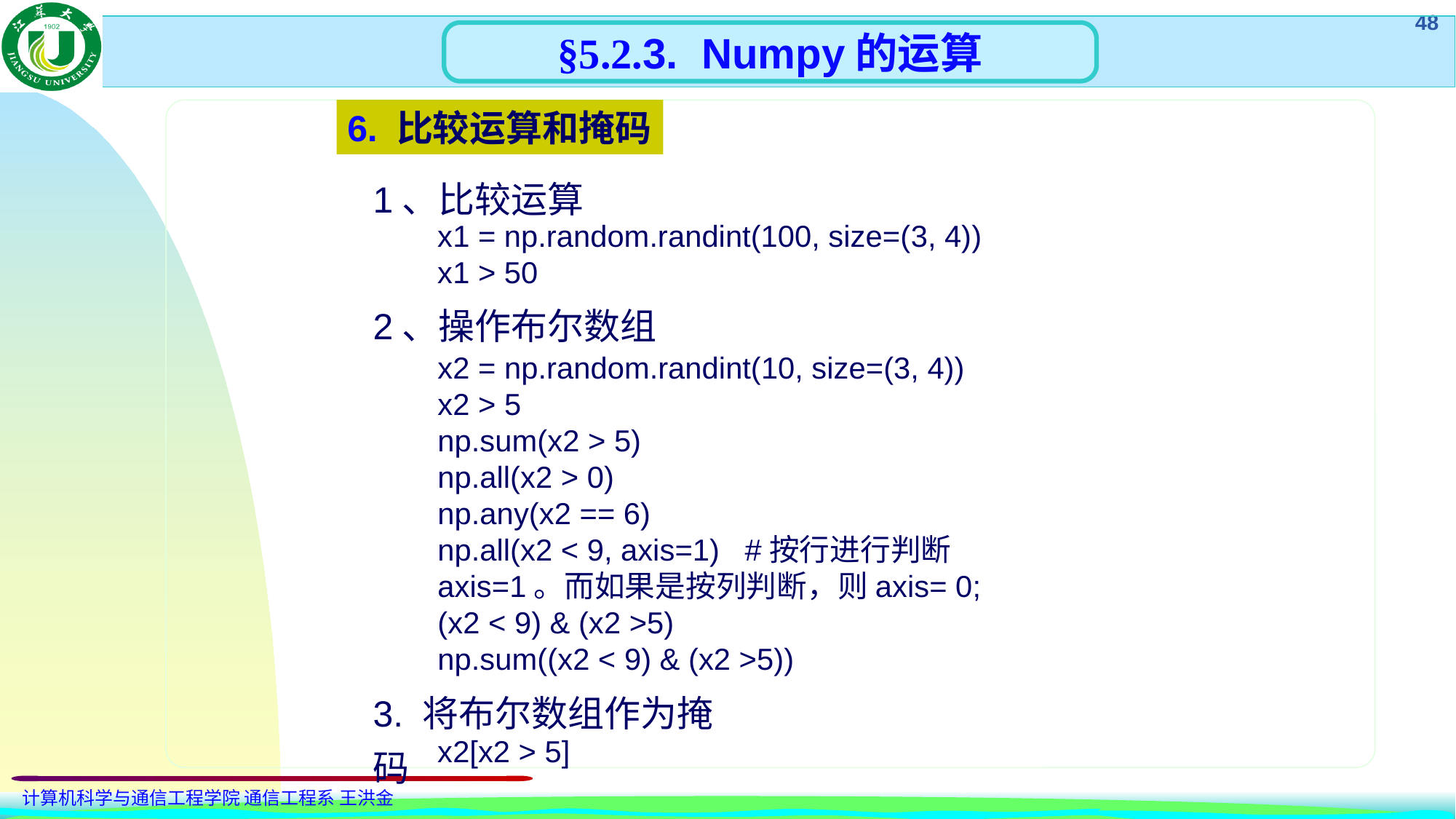

§5.2.3.  Numpy的运算
6. 比较运算和掩码
1、比较运算
x1 = np.random.randint(100, size=(3, 4))
x1 > 50
2、操作布尔数组
x2 = np.random.randint(10, size=(3, 4))
x2 > 5
np.sum(x2 > 5)
np.all(x2 > 0)
np.any(x2 == 6)
np.all(x2 < 9, axis=1)   #按行进行判断axis=1。而如果是按列判断，则axis= 0;
(x2 < 9) & (x2 >5)
np.sum((x2 < 9) & (x2 >5))
3. 将布尔数组作为掩码
x2[x2 > 5]